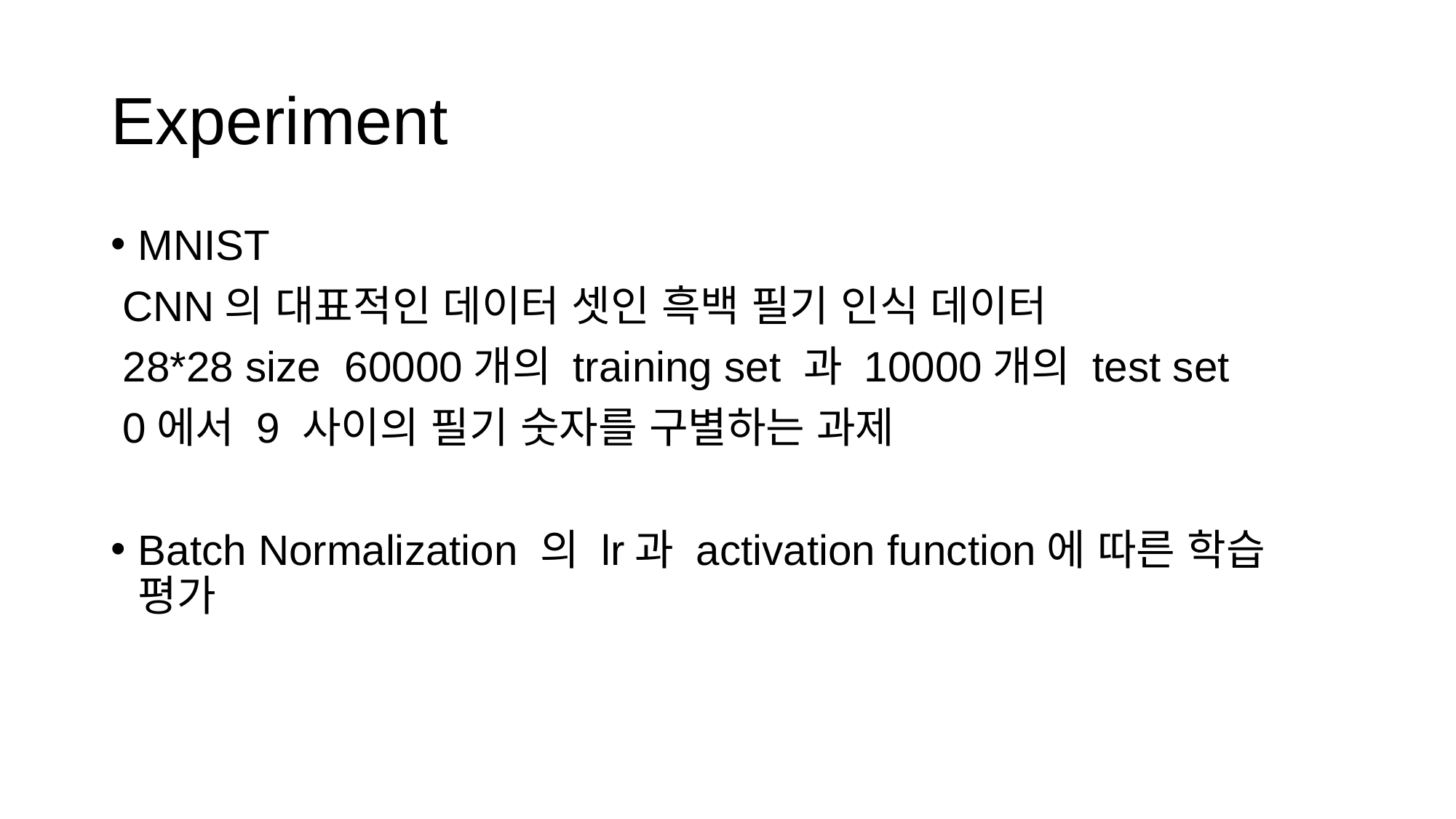

# Experiment
MNIST
 CNN의 대표적인 데이터 셋인 흑백 필기 인식 데이터
 28*28 size  60000개의 training set 과 10000개의 test set
 0에서 9 사이의 필기 숫자를 구별하는 과제

Batch Normalization 의 lr과 activation function에 따른 학습 평가